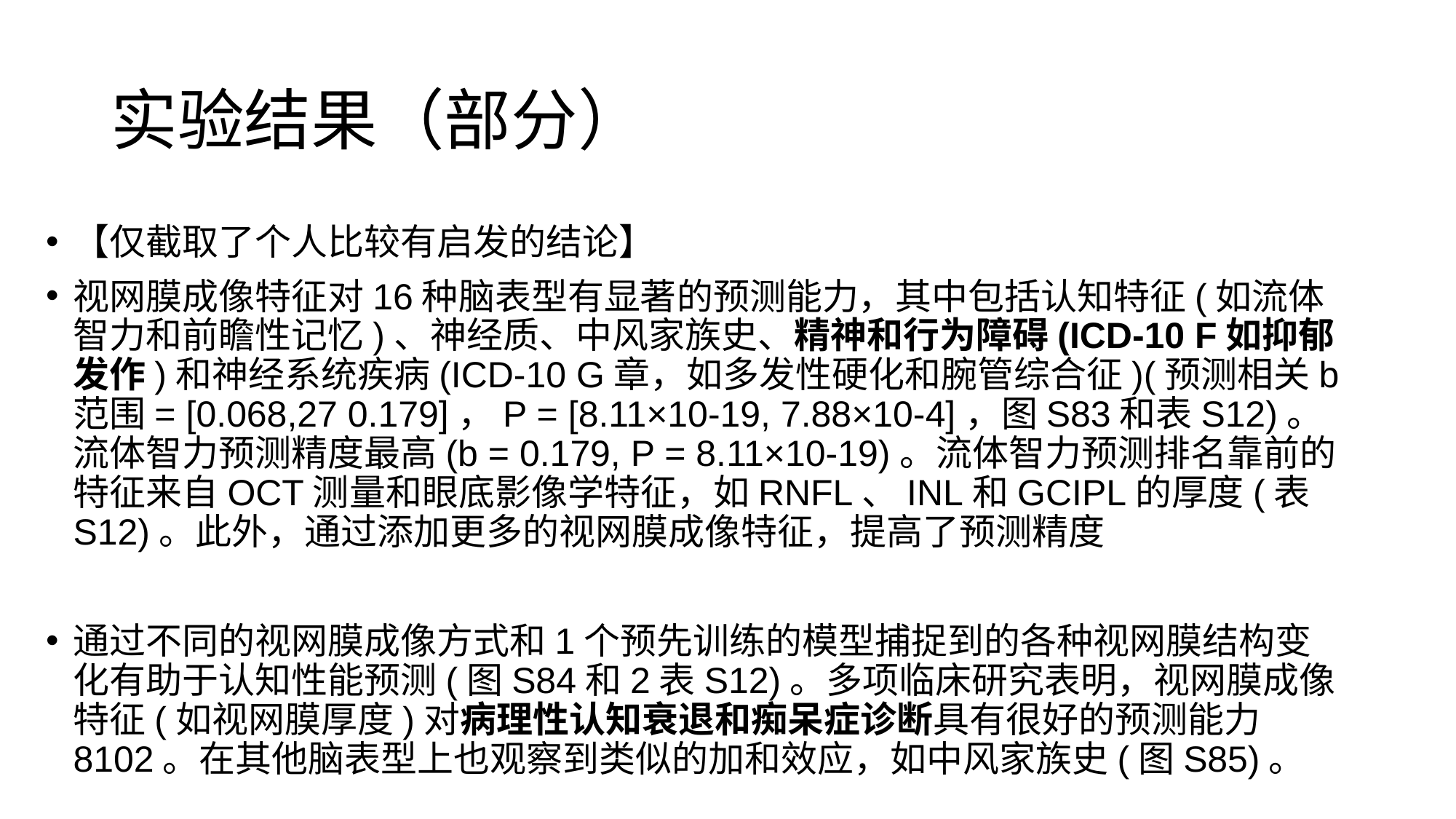

# 实验结果（部分）
【仅截取了个人比较有启发的结论】
视网膜成像特征对16种脑表型有显著的预测能力，其中包括认知特征(如流体智力和前瞻性记忆)、神经质、中风家族史、精神和行为障碍(ICD-10 F如抑郁发作)和神经系统疾病(ICD-10 G章，如多发性硬化和腕管综合征)(预测相关b范围= [0.068,27 0.179]，P = [8.11×10-19, 7.88×10-4]，图S83和表S12)。流体智力预测精度最高(b = 0.179, P = 8.11×10-19)。流体智力预测排名靠前的特征来自OCT测量和眼底影像学特征，如RNFL、INL和GCIPL的厚度(表S12)。此外，通过添加更多的视网膜成像特征，提高了预测精度

通过不同的视网膜成像方式和1个预先训练的模型捕捉到的各种视网膜结构变化有助于认知性能预测(图S84和2表S12)。多项临床研究表明，视网膜成像特征(如视网膜厚度)对病理性认知衰退和痴呆症诊断具有很好的预测能力8102。在其他脑表型上也观察到类似的加和效应，如中风家族史(图S85)。